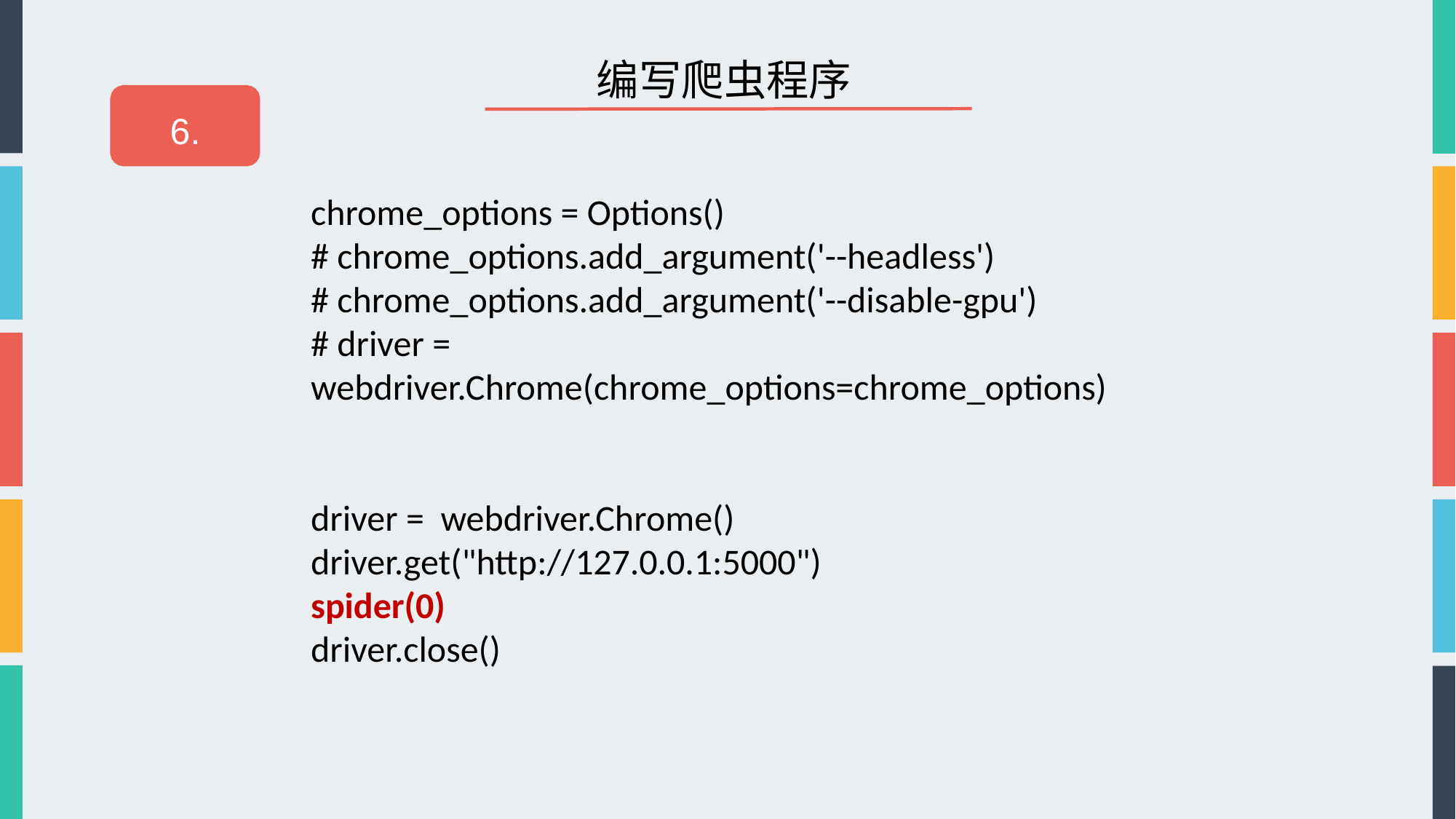

# 编写爬虫程序

6.

chrome_options = Options()
# chrome_options.add_argument('--headless')
# chrome_options.add_argument('--disable-gpu')
# driver = webdriver.Chrome(chrome_options=chrome_options)

driver =  webdriver.Chrome()
driver.get("http://127.0.0.1:5000")
spider(0)
driver.close()